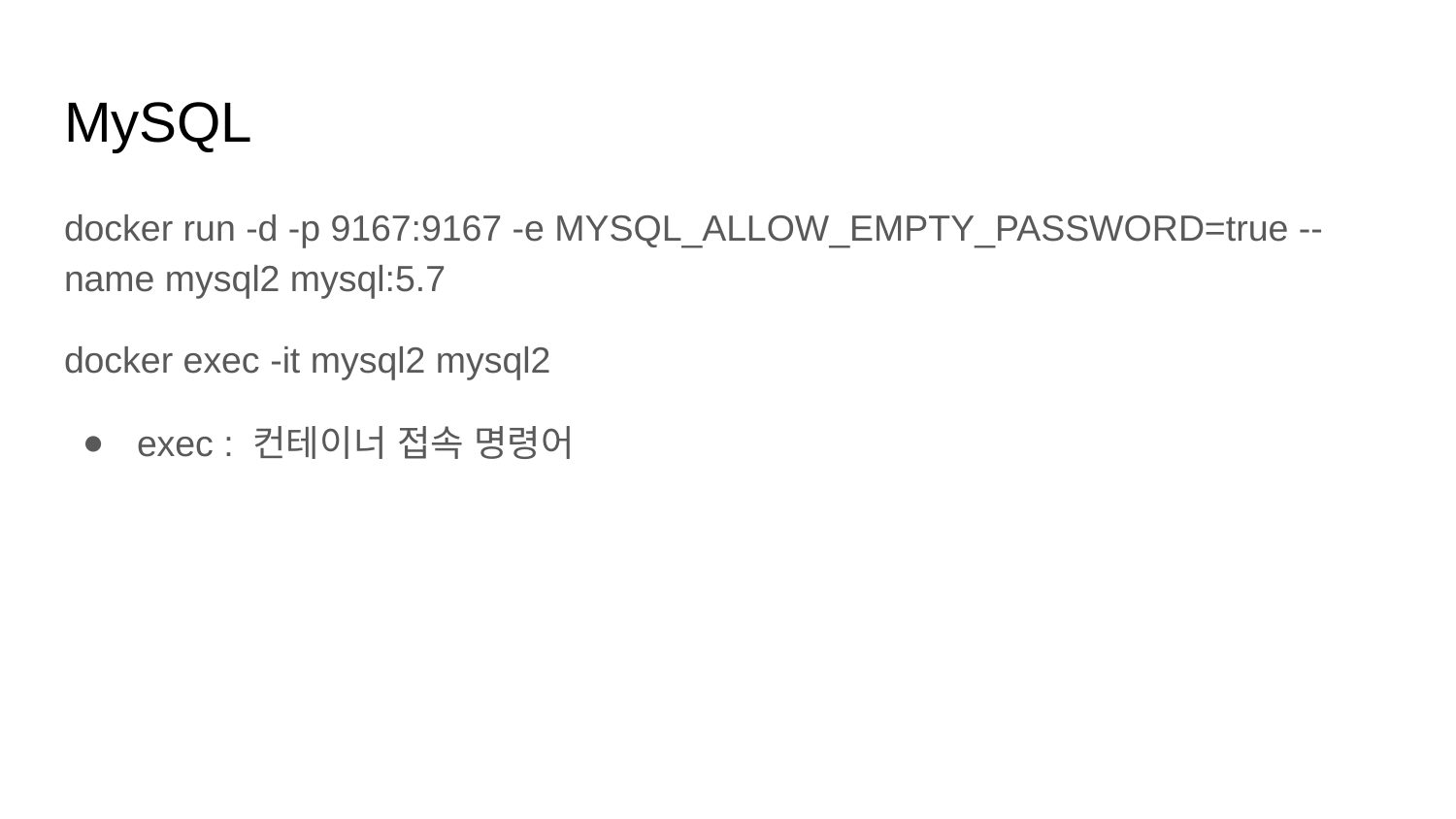

# MySQL
docker run -d -p 9167:9167 -e MYSQL_ALLOW_EMPTY_PASSWORD=true --name mysql2 mysql:5.7
docker exec -it mysql2 mysql2
exec : 컨테이너 접속 명령어